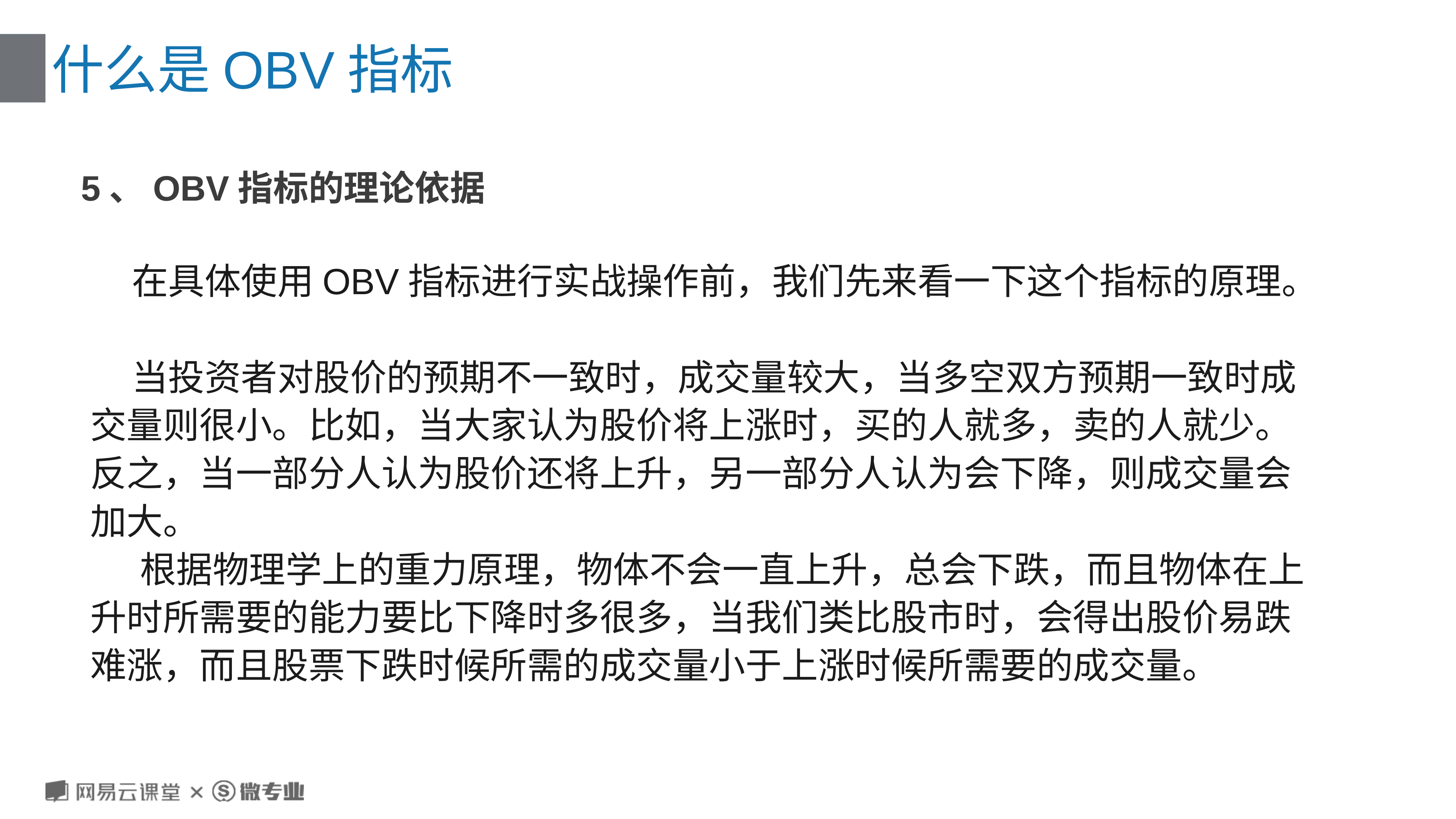

# 什么是OBV指标
5、OBV指标的理论依据

    在具体使用OBV指标进行实战操作前，我们先来看一下这个指标的原理。

    当投资者对股价的预期不一致时，成交量较大，当多空双方预期一致时成交量则很小。比如，当大家认为股价将上涨时，买的人就多，卖的人就少。反之，当一部分人认为股价还将上升，另一部分人认为会下降，则成交量会加大。
     根据物理学上的重力原理，物体不会一直上升，总会下跌，而且物体在上升时所需要的能力要比下降时多很多，当我们类比股市时，会得出股价易跌难涨，而且股票下跌时候所需的成交量小于上涨时候所需要的成交量。